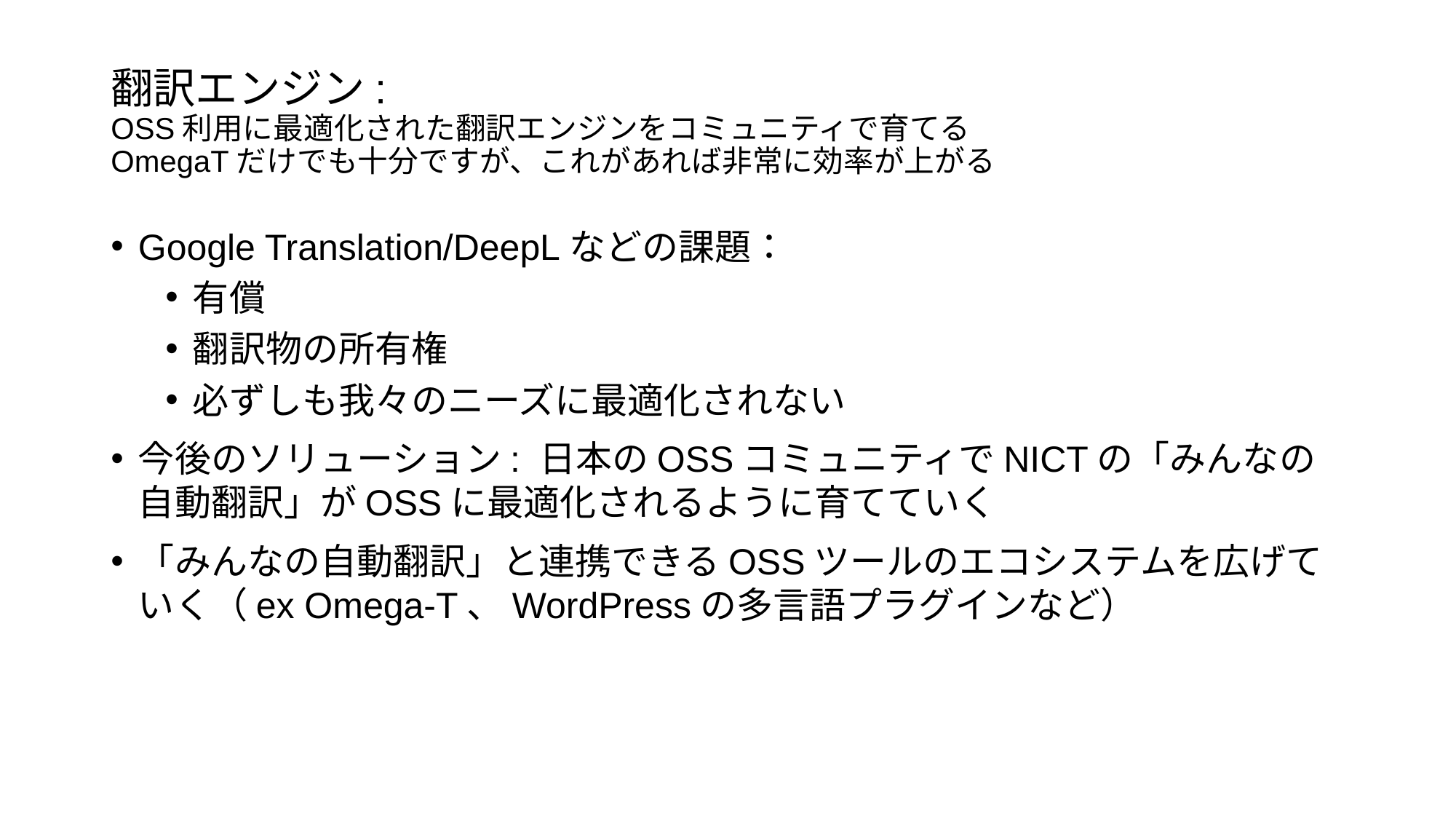

# 翻訳エンジン: OSS利用に最適化された翻訳エンジンをコミュニティで育てる OmegaTだけでも十分ですが、これがあれば非常に効率が上がる
Google Translation/DeepLなどの課題：
有償
翻訳物の所有権
必ずしも我々のニーズに最適化されない
今後のソリューション: 日本のOSSコミュニティでNICTの「みんなの自動翻訳」がOSSに最適化されるように育てていく
「みんなの自動翻訳」と連携できるOSSツールのエコシステムを広げていく（ex Omega-T、WordPressの多言語プラグインなど）